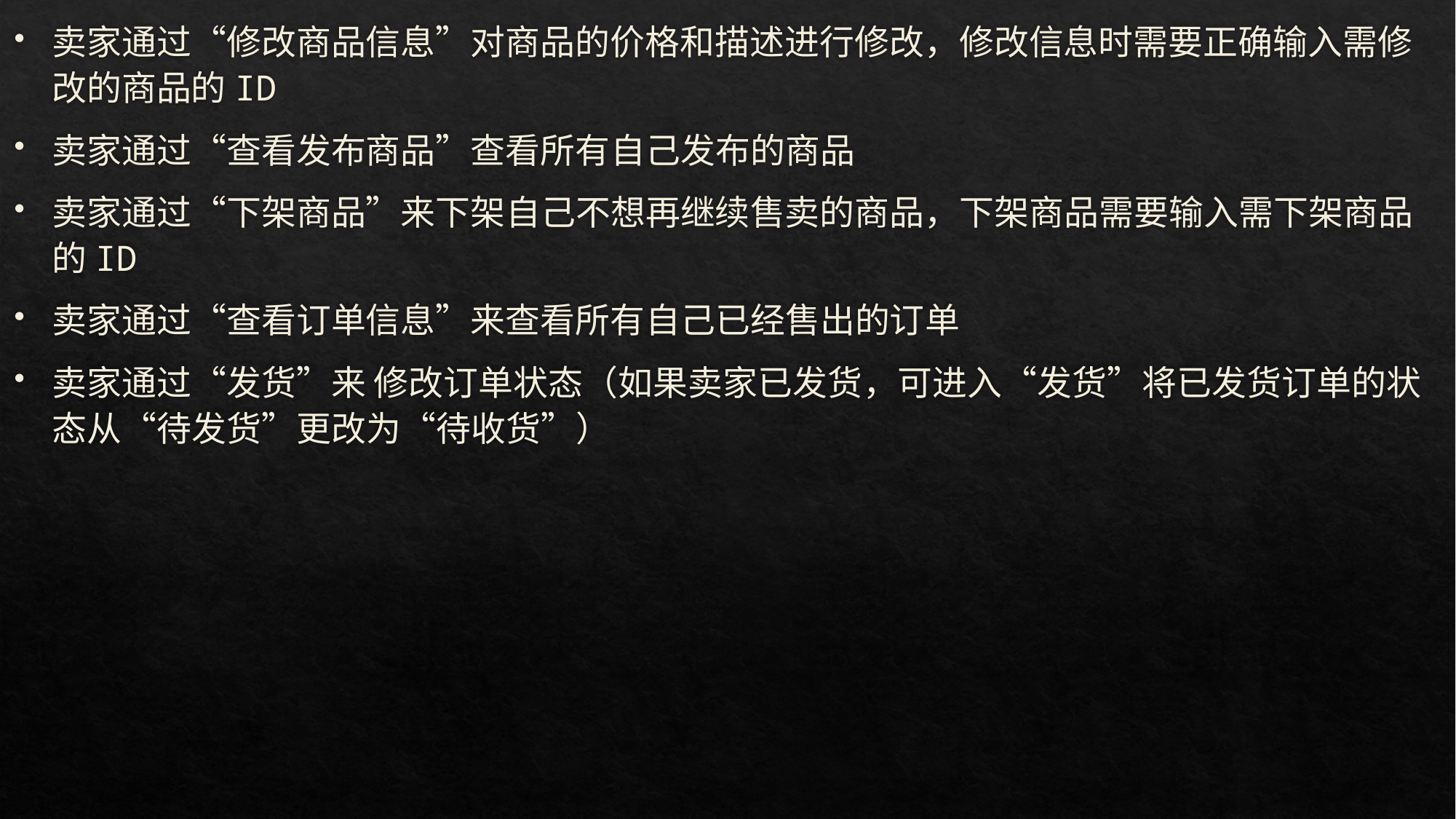

卖家通过“修改商品信息”对商品的价格和描述进行修改，修改信息时需要正确输入需修改的商品的ID
卖家通过“查看发布商品”查看所有自己发布的商品
卖家通过“下架商品”来下架自己不想再继续售卖的商品，下架商品需要输入需下架商品的ID
卖家通过“查看订单信息”来查看所有自己已经售出的订单
卖家通过“发货”来 修改订单状态（如果卖家已发货，可进入“发货”将已发货订单的状态从“待发货”更改为“待收货”）